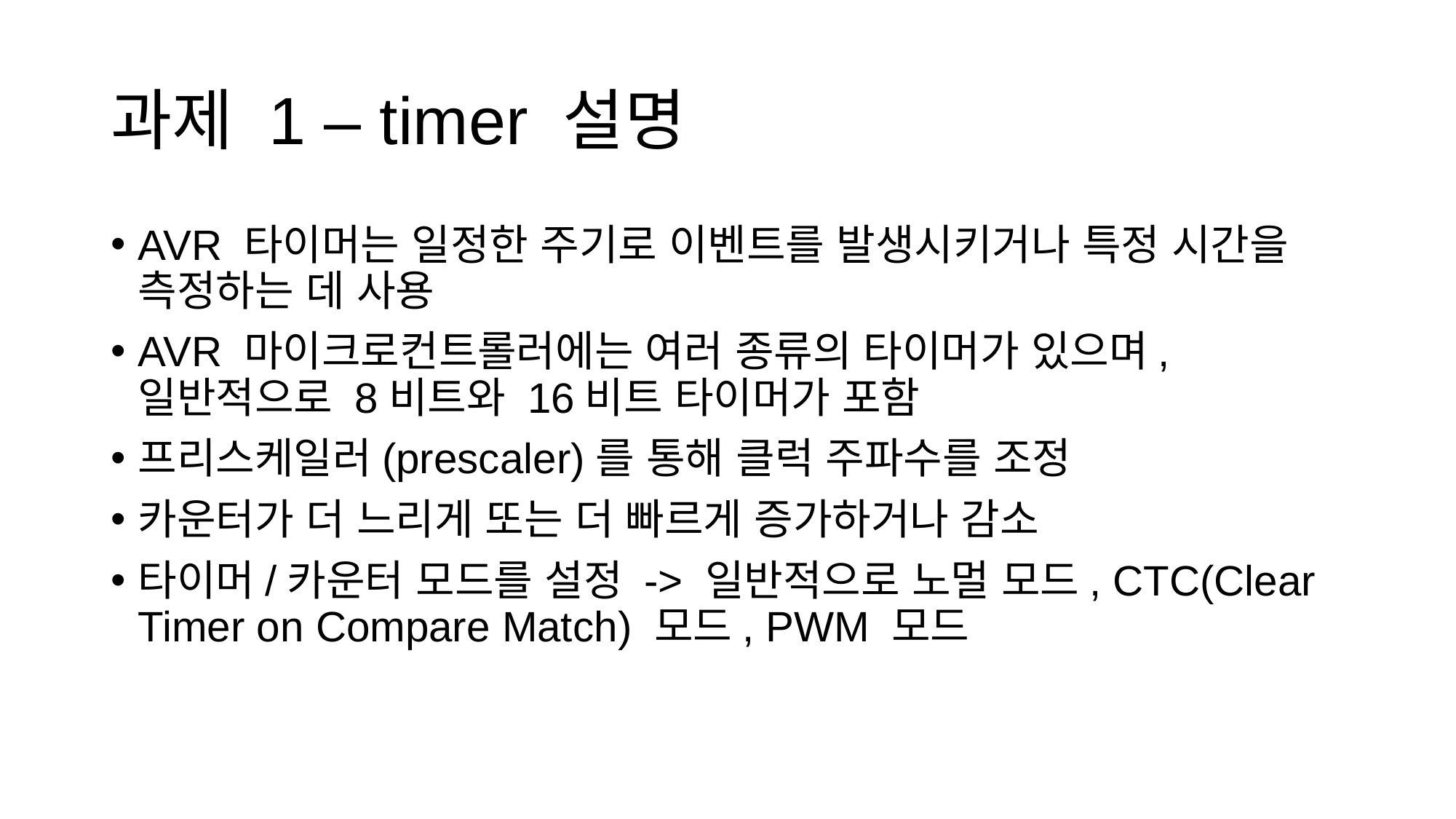

# 과제 1 – timer 설명
AVR 타이머는 일정한 주기로 이벤트를 발생시키거나 특정 시간을 측정하는 데 사용
AVR 마이크로컨트롤러에는 여러 종류의 타이머가 있으며, 일반적으로 8비트와 16비트 타이머가 포함
프리스케일러(prescaler)를 통해 클럭 주파수를 조정
카운터가 더 느리게 또는 더 빠르게 증가하거나 감소
타이머/카운터 모드를 설정 -> 일반적으로 노멀 모드, CTC(Clear Timer on Compare Match) 모드, PWM 모드